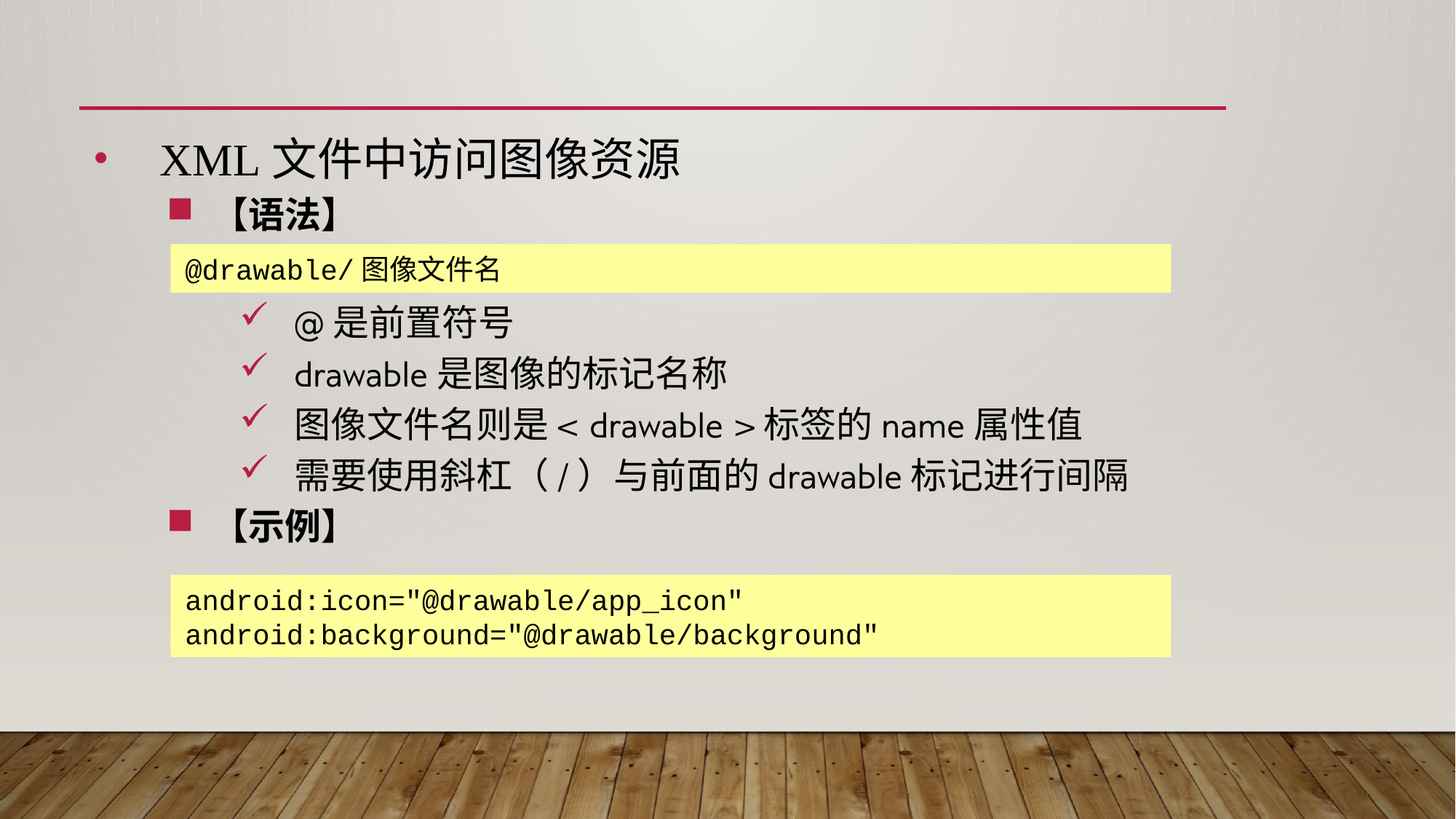

XML文件中访问图像资源
【语法】

@是前置符号
drawable是图像的标记名称
图像文件名则是< drawable >标签的name属性值
需要使用斜杠（/）与前面的drawable标记进行间隔
【示例】

@drawable/图像文件名
android:icon="@drawable/app_icon"
android:background="@drawable/background"